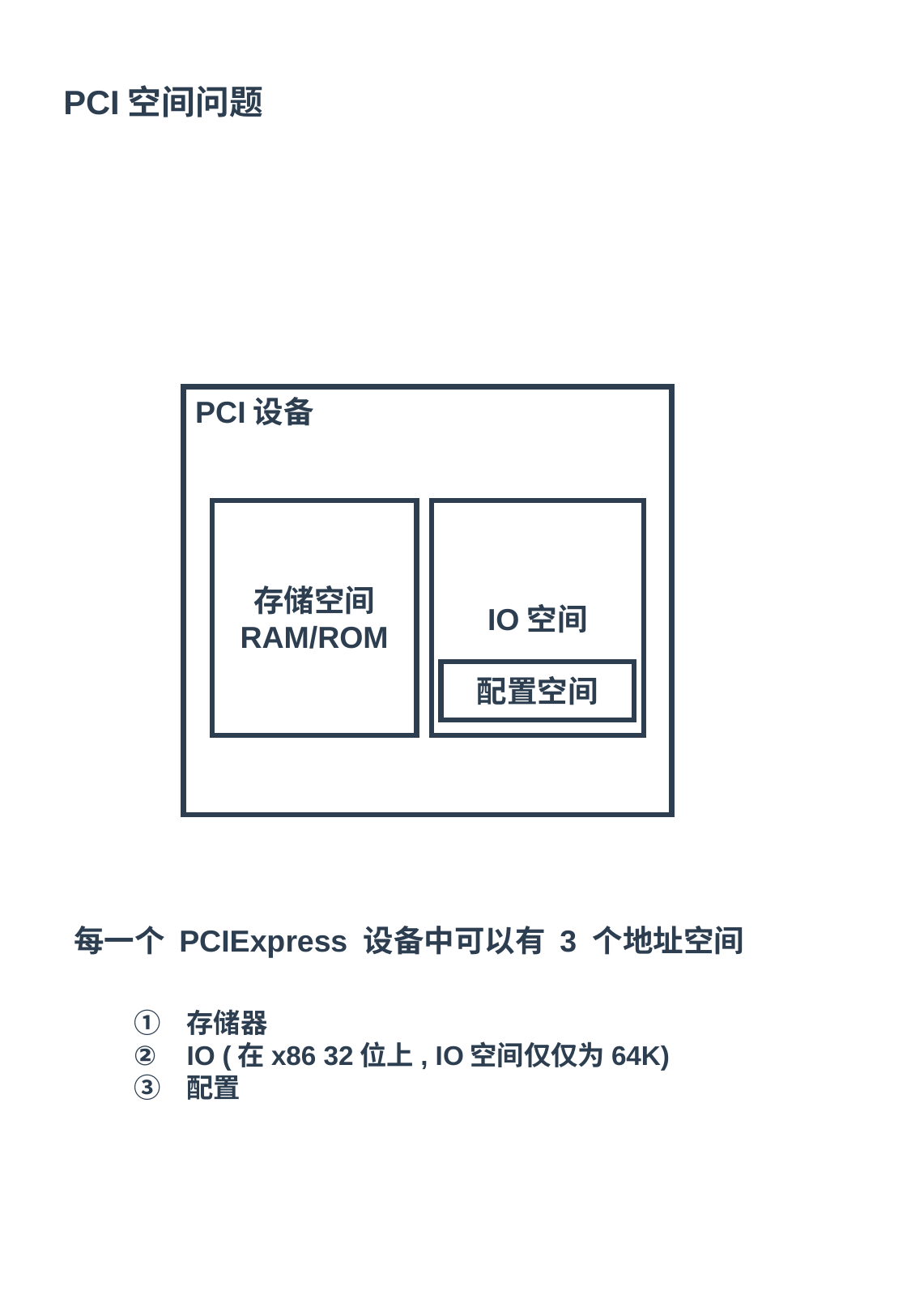

PCI空间问题
PCI设备
存储空间
RAM/ROM
IO空间
配置空间
每一个 PCIExpress 设备中可以有 3 个地址空间
存储器
IO (在x86 32位上, IO空间仅仅为64K)
配置